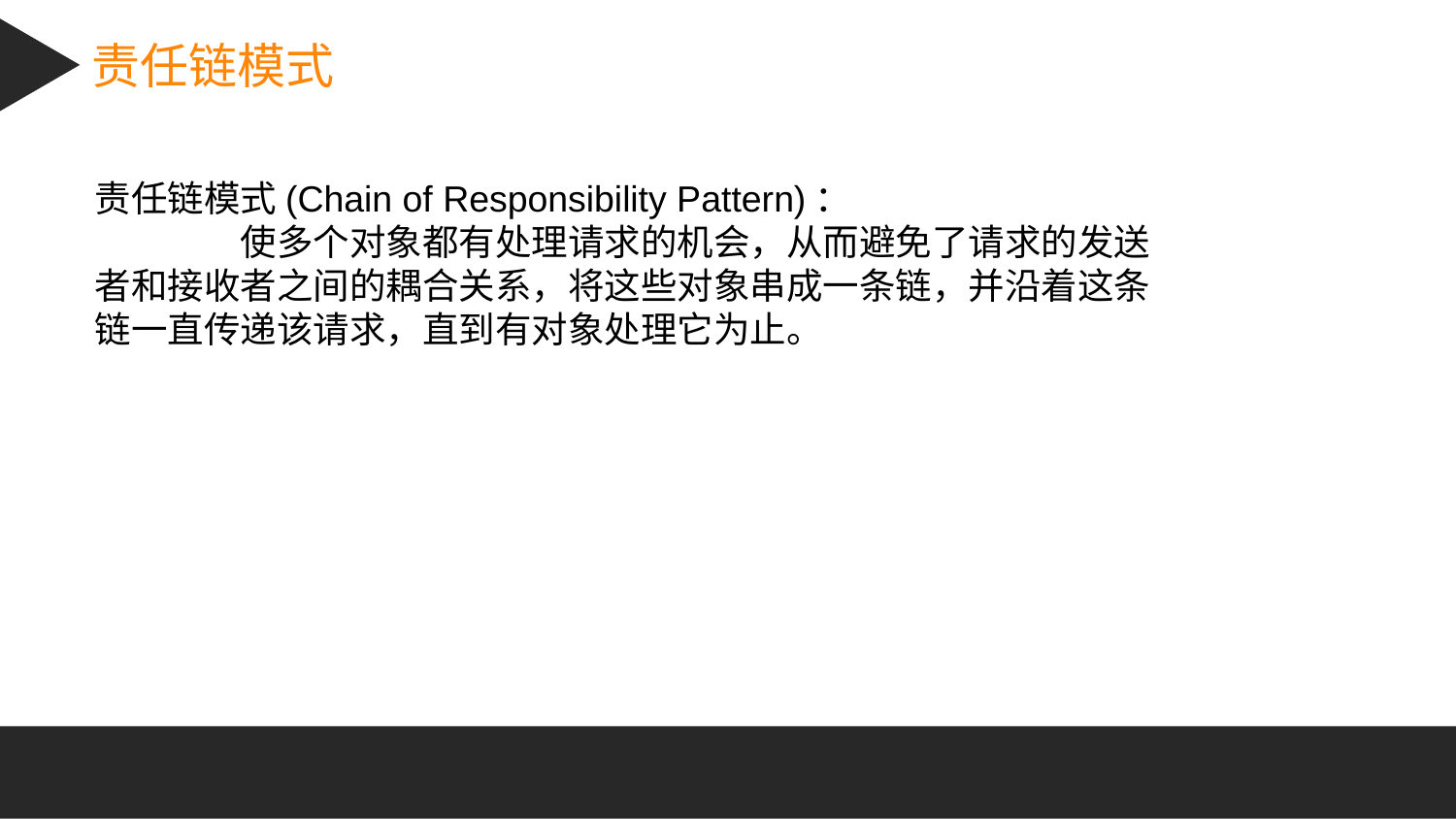

责任链模式
责任链模式(Chain of Responsibility Pattern)：
	使多个对象都有处理请求的机会，从而避免了请求的发送者和接收者之间的耦合关系，将这些对象串成一条链，并沿着这条链一直传递该请求，直到有对象处理它为止。